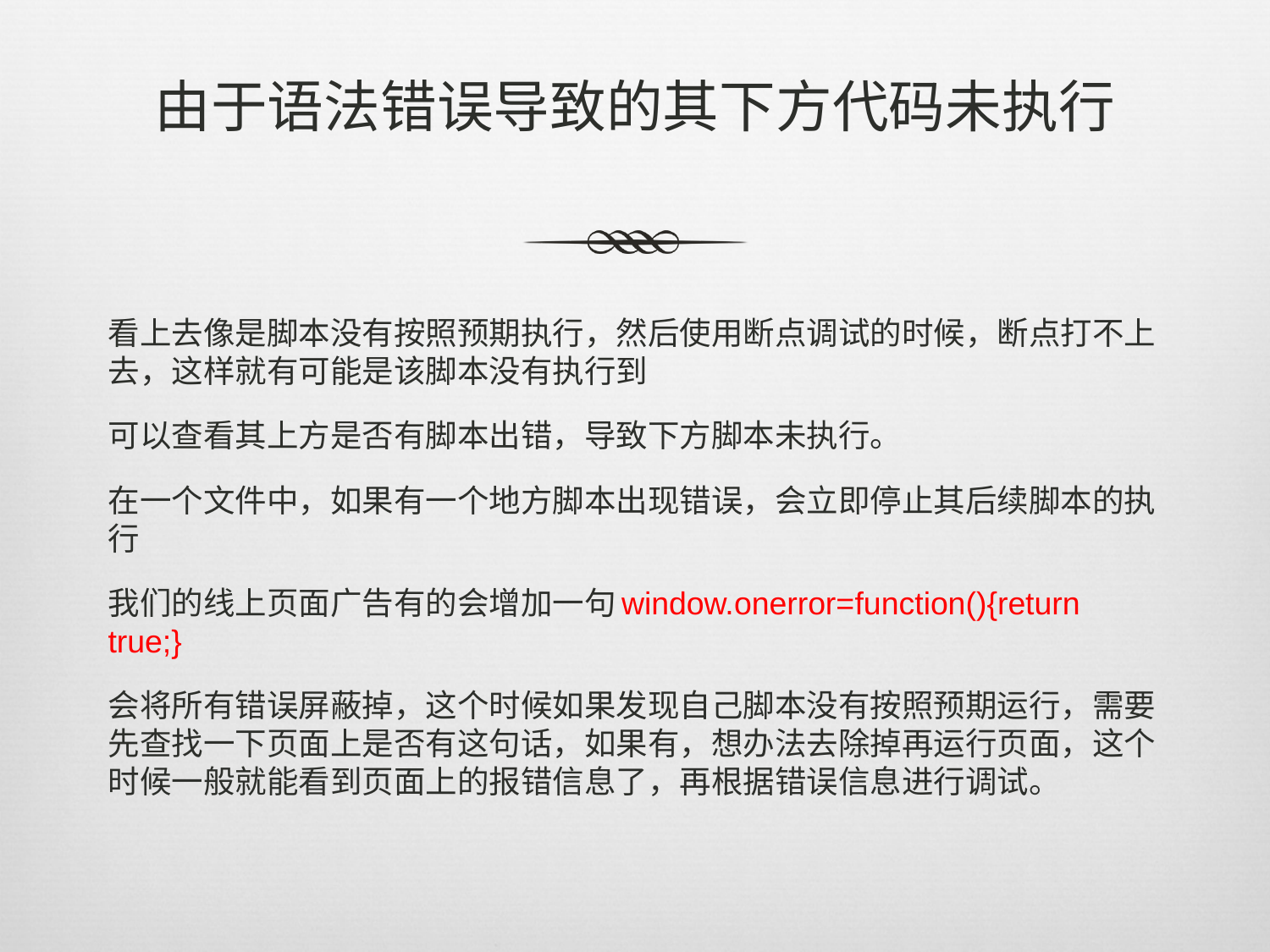

# 由于语法错误导致的其下方代码未执行
看上去像是脚本没有按照预期执行，然后使用断点调试的时候，断点打不上去，这样就有可能是该脚本没有执行到
可以查看其上方是否有脚本出错，导致下方脚本未执行。
在一个文件中，如果有一个地方脚本出现错误，会立即停止其后续脚本的执行
我们的线上页面广告有的会增加一句window.onerror=function(){return true;}
会将所有错误屏蔽掉，这个时候如果发现自己脚本没有按照预期运行，需要先查找一下页面上是否有这句话，如果有，想办法去除掉再运行页面，这个时候一般就能看到页面上的报错信息了，再根据错误信息进行调试。